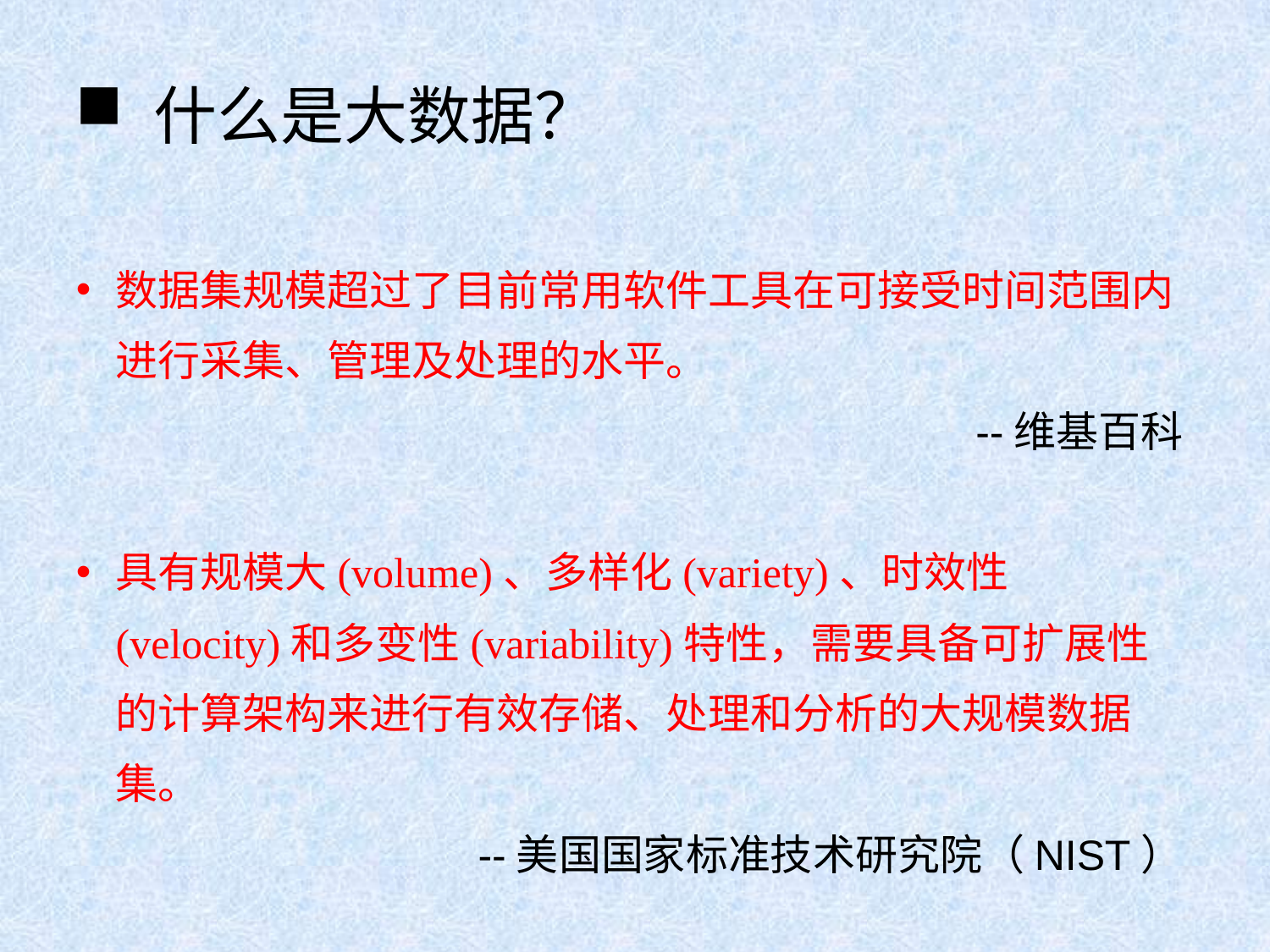

什么是大数据？

数据集规模超过了目前常用软件工具在可接受时间范围内进行采集、管理及处理的水平。
--维基百科

具有规模大(volume)、多样化(variety)、时效性(velocity)和多变性(variability)特性，需要具备可扩展性的计算架构来进行有效存储、处理和分析的大规模数据集。
--美国国家标准技术研究院（NIST）